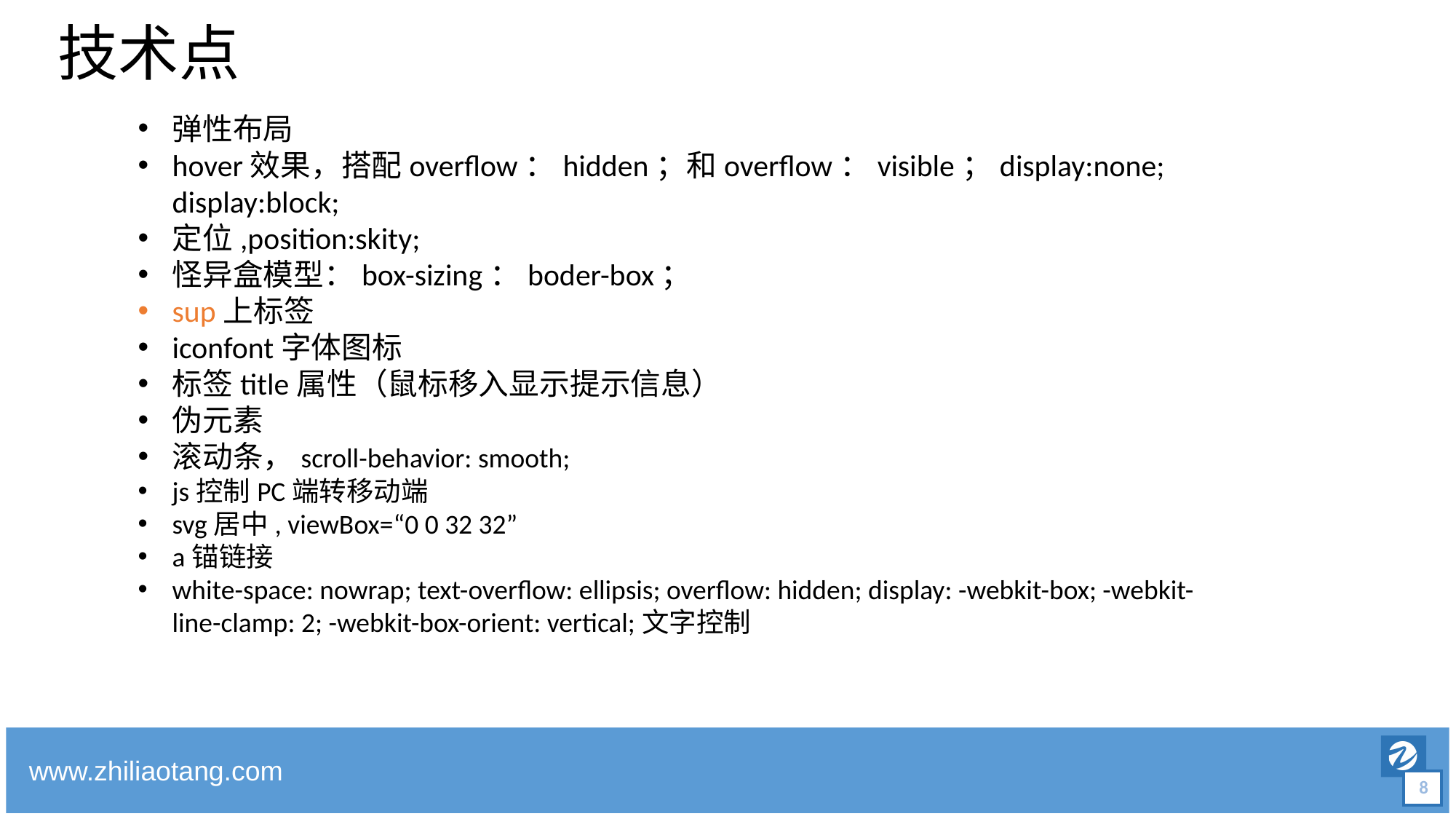

# 技术点
弹性布局
hover效果，搭配overflow：hidden；和overflow：visible；display:none; display:block;
定位,position:skity;
怪异盒模型：box-sizing：boder-box；
sup上标签
iconfont字体图标
标签title属性（鼠标移入显示提示信息）
伪元素
滚动条，scroll-behavior: smooth;
js控制PC端转移动端
svg居中, viewBox=“0 0 32 32”
a锚链接
white-space: nowrap; text-overflow: ellipsis; overflow: hidden; display: -webkit-box; -webkit-line-clamp: 2; -webkit-box-orient: vertical;文字控制

8